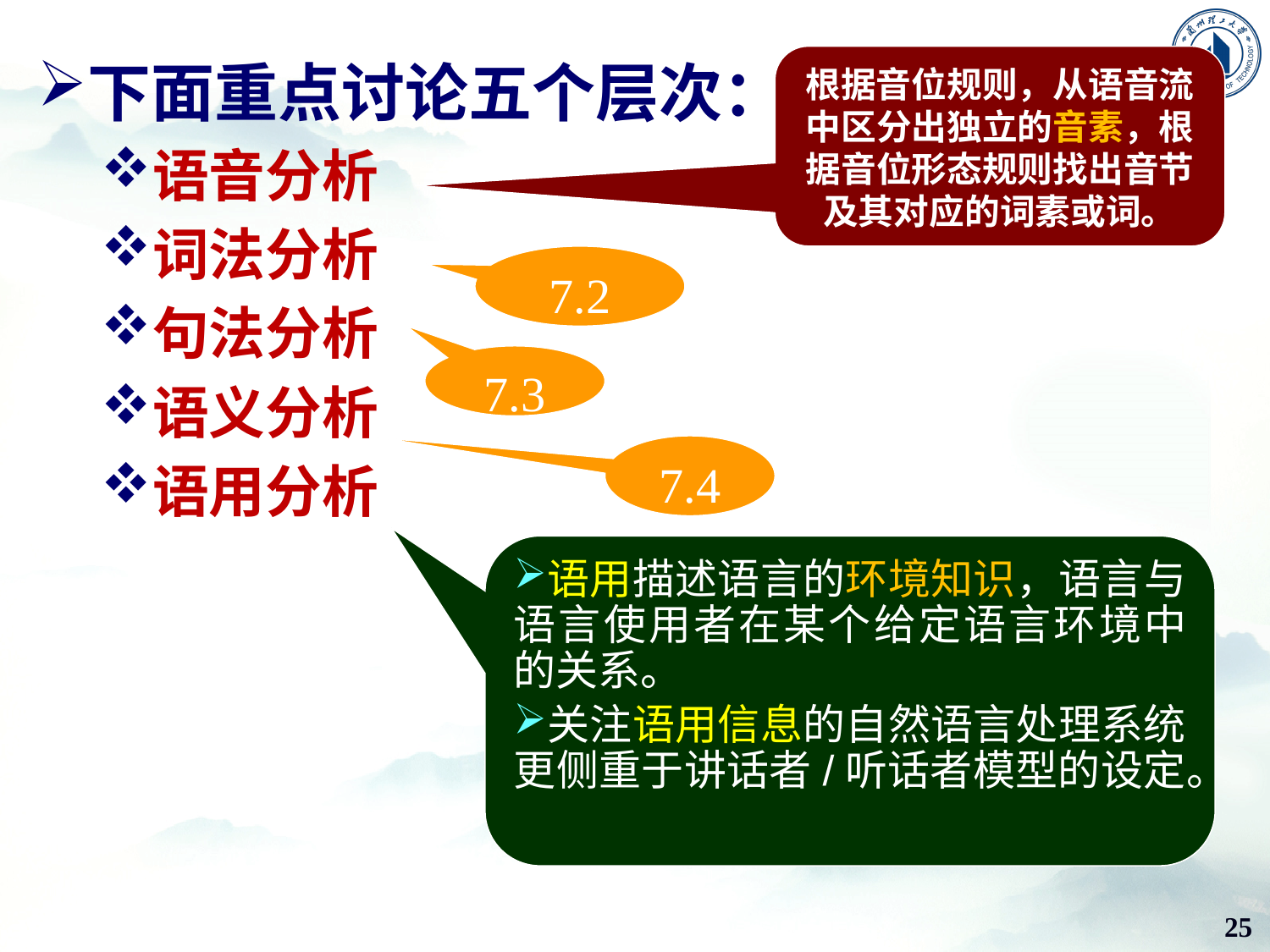

下面重点讨论五个层次：
语音分析
词法分析
句法分析
语义分析
语用分析
根据音位规则，从语音流中区分出独立的音素，根据音位形态规则找出音节及其对应的词素或词。
7.2
7.3
7.4
语用描述语言的环境知识，语言与语言使用者在某个给定语言环境中的关系。
关注语用信息的自然语言处理系统更侧重于讲话者/听话者模型的设定。
25